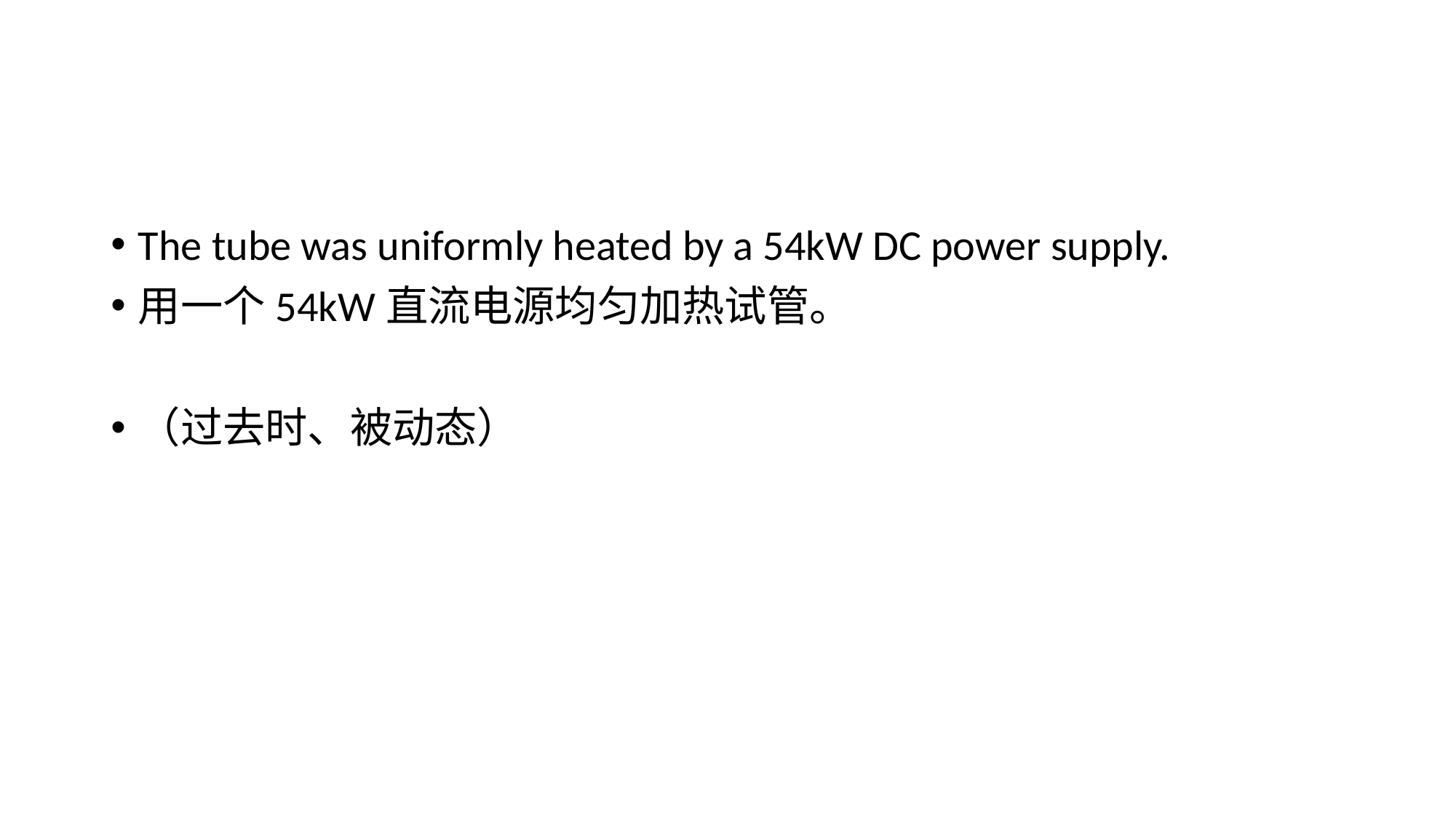

#
The tube was uniformly heated by a 54kW DC power supply.
用一个54kW直流电源均匀加热试管。

（过去时、被动态）